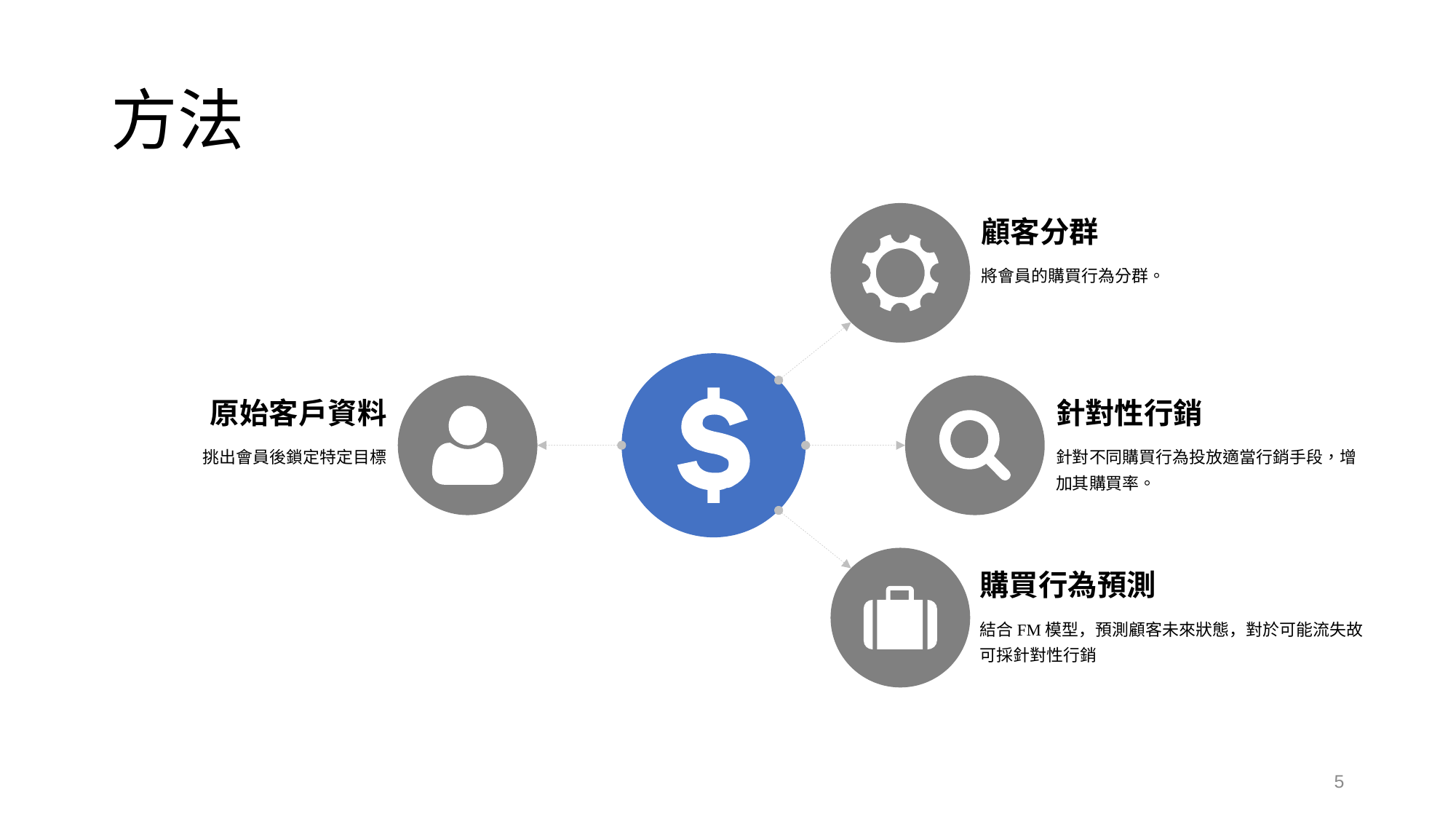

# 方法

顧客分群
將會員的購買行為分群。

針對性行銷
針對不同購買行為投放適當行銷手段，增加其購買率。
原始客戶資料
挑出會員後鎖定特定目標

購買行為預測
結合FM模型，預測顧客未來狀態，對於可能流失故可採針對性行銷

5